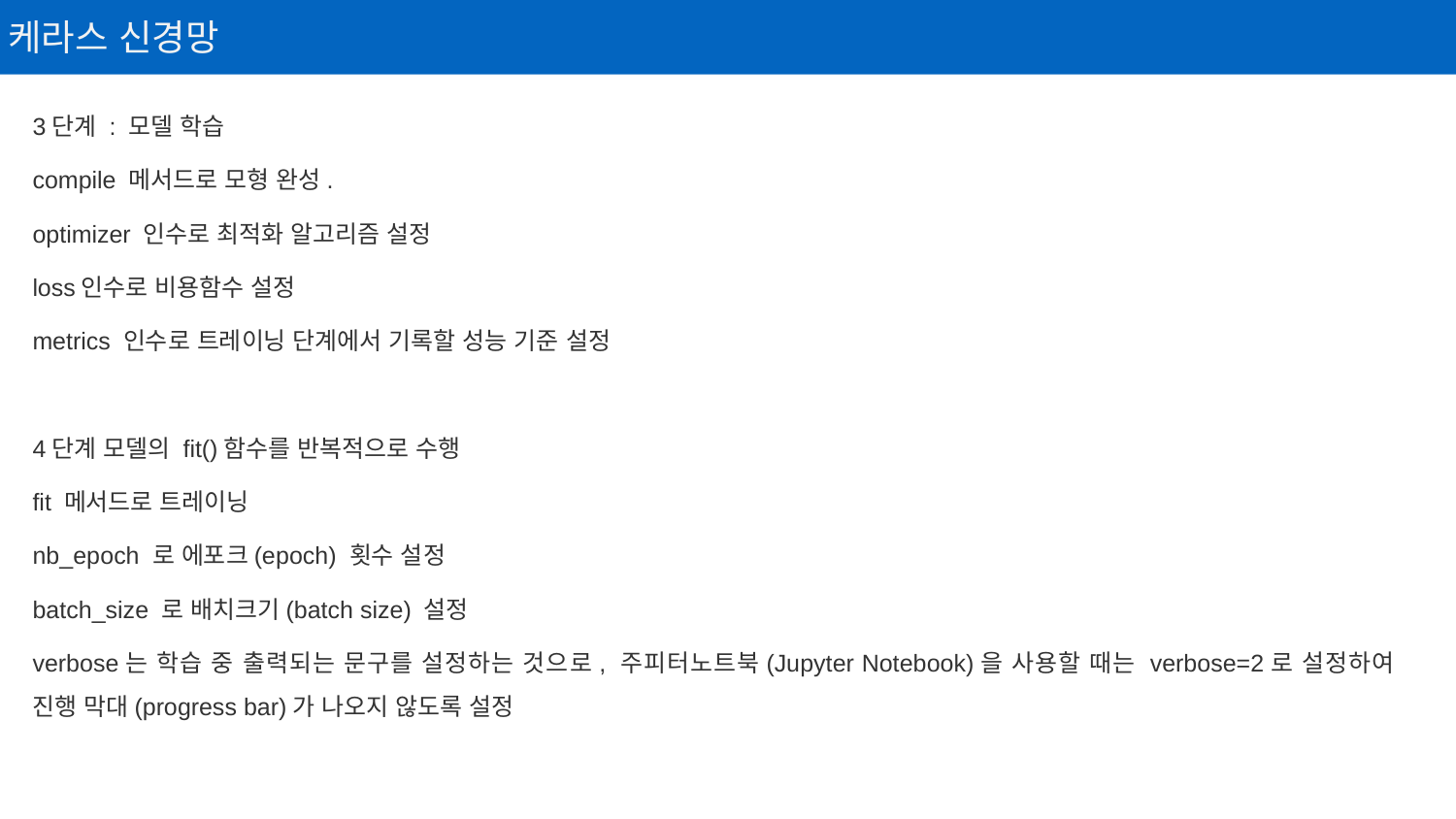

케라스 신경망

3단계 : 모델 학습
compile 메서드로 모형 완성.
optimizer 인수로 최적화 알고리즘 설정
loss인수로 비용함수 설정
metrics 인수로 트레이닝 단계에서 기록할 성능 기준 설정

4단계 모델의 fit()함수를 반복적으로 수행
fit 메서드로 트레이닝
nb_epoch 로 에포크(epoch) 횟수 설정
batch_size 로 배치크기(batch size) 설정
verbose는 학습 중 출력되는 문구를 설정하는 것으로, 주피터노트북(Jupyter Notebook)을 사용할 때는 verbose=2로 설정하여 진행 막대(progress bar)가 나오지 않도록 설정